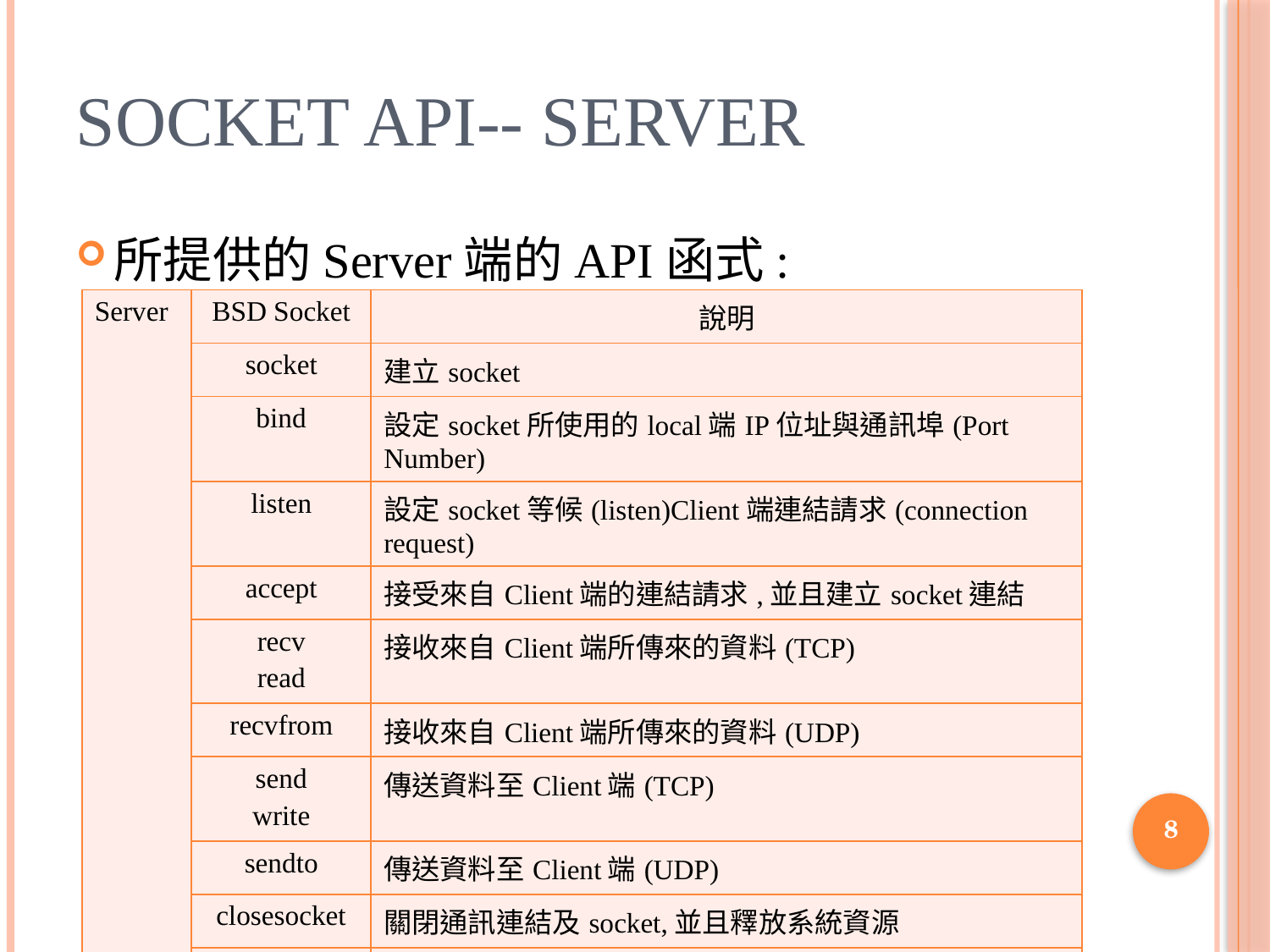

# Socket API-- Server
所提供的Server端的API函式:

| Server | BSD Socket | 說明 |
| --- | --- | --- |
|  | socket | 建立socket |
|  | bind | 設定socket所使用的local端IP位址與通訊埠(Port Number) |
|  | listen | 設定socket等候(listen)Client端連結請求(connection request) |
|  | accept | 接受來自Client端的連結請求,並且建立socket連結 |
|  | recv read | 接收來自Client端所傳來的資料(TCP) |
|  | recvfrom | 接收來自Client端所傳來的資料(UDP) |
|  | send write | 傳送資料至Client端(TCP) |
|  | sendto | 傳送資料至Client端(UDP) |
|  | closesocket | 關閉通訊連結及socket,並且釋放系統資源 |
|  | shutdown | 關閉socket的傳送與接收的功能 |
8